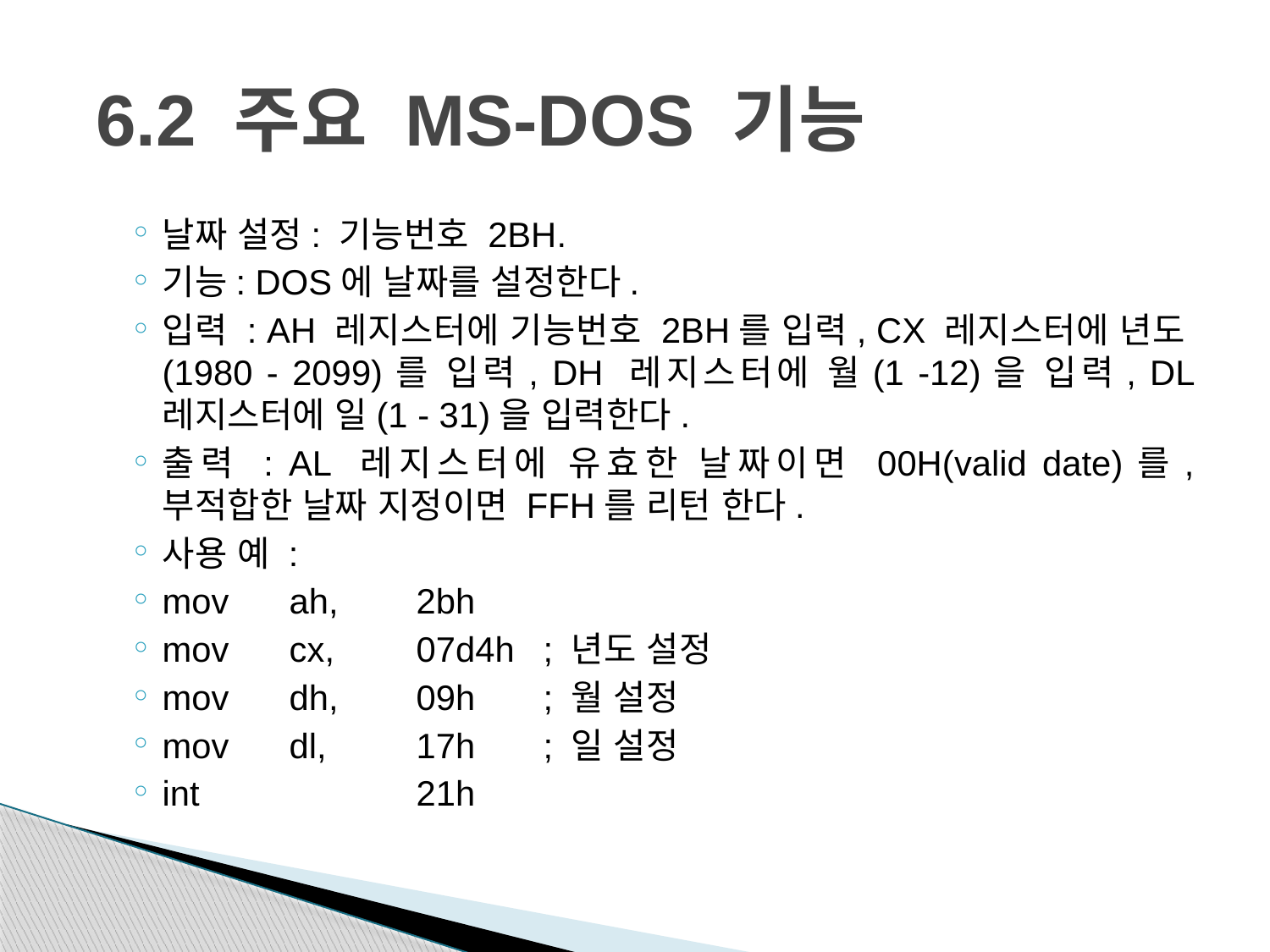

# 6.2 주요 MS-DOS 기능
날짜 설정: 기능번호 2BH.
기능: DOS에 날짜를 설정한다.
입력 : AH 레지스터에 기능번호 2BH를 입력, CX 레지스터에 년도(1980 - 2099)를 입력, DH 레지스터에 월(1 -12)을 입력, DL 레지스터에 일(1 - 31)을 입력한다.
출력 : AL 레지스터에 유효한 날짜이면 00H(valid date)를, 부적합한 날짜 지정이면 FFH를 리턴 한다.
사용 예 :
mov 	ah, 	2bh
mov	cx, 	07d4h	; 년도 설정
mov	dh, 	09h	; 월 설정
mov	dl, 	17h	; 일 설정
int		21h